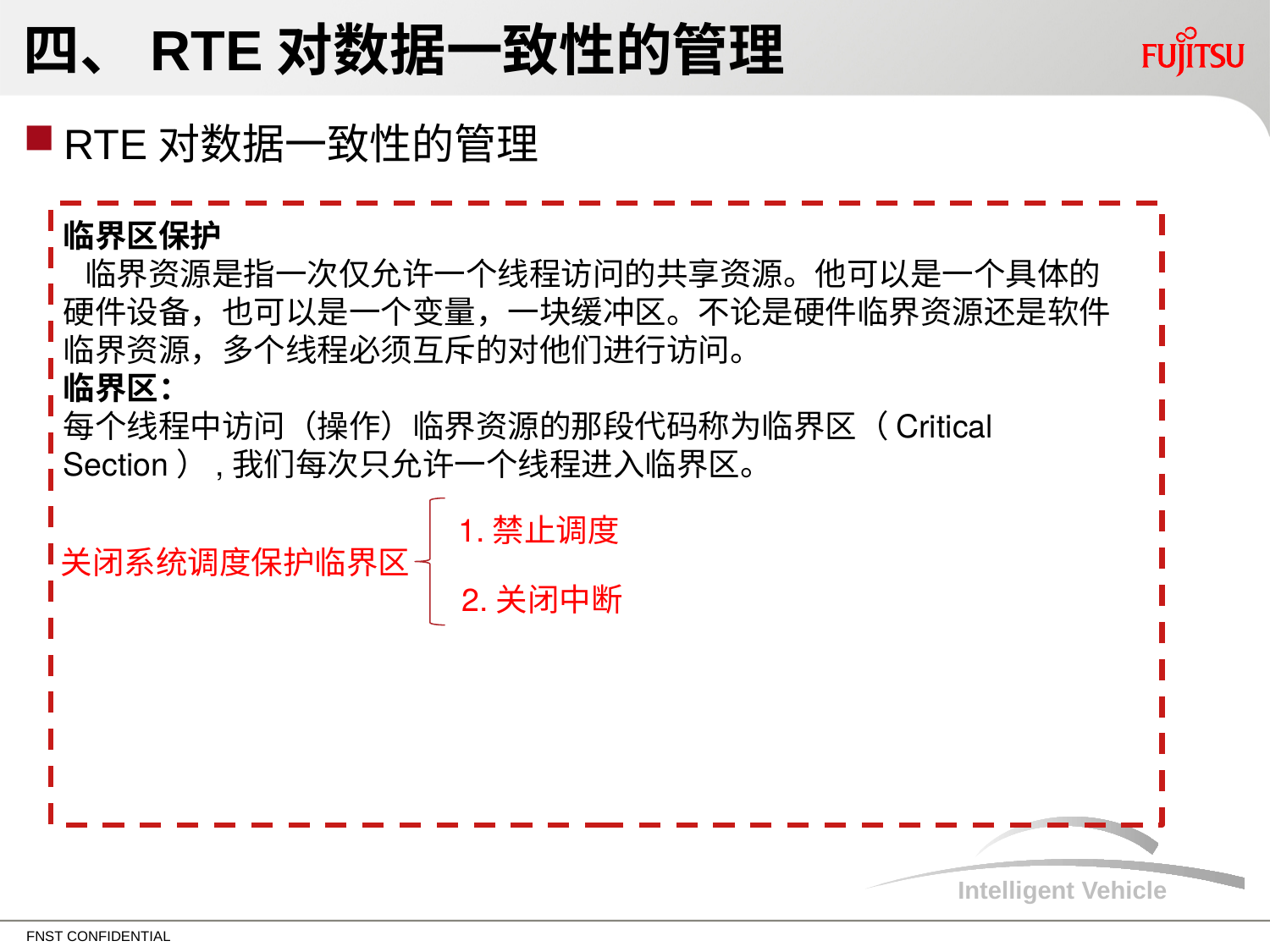

# 四、RTE对数据一致性的管理
RTE对数据一致性的管理

临界区保护
  临界资源是指一次仅允许一个线程访问的共享资源。他可以是一个具体的硬件设备，也可以是一个变量，一块缓冲区。不论是硬件临界资源还是软件临界资源，多个线程必须互斥的对他们进行访问。
临界区：
每个线程中访问（操作）临界资源的那段代码称为临界区（Critical Section）,我们每次只允许一个线程进入临界区。

1.禁止调度
关闭系统调度保护临界区
2.关闭中断